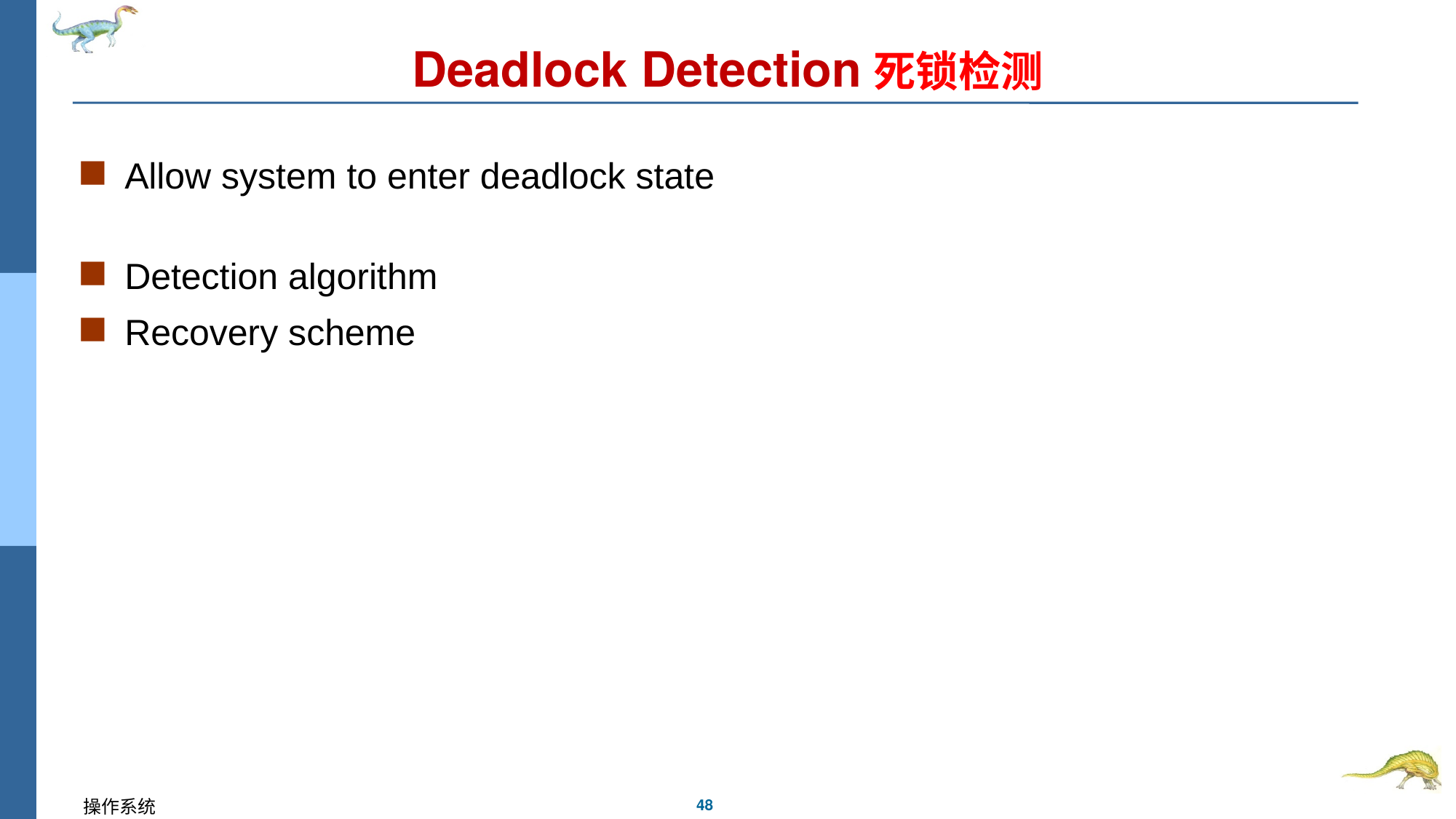

# Deadlock Detection死锁检测
Allow system to enter deadlock state
Detection algorithm
Recovery scheme